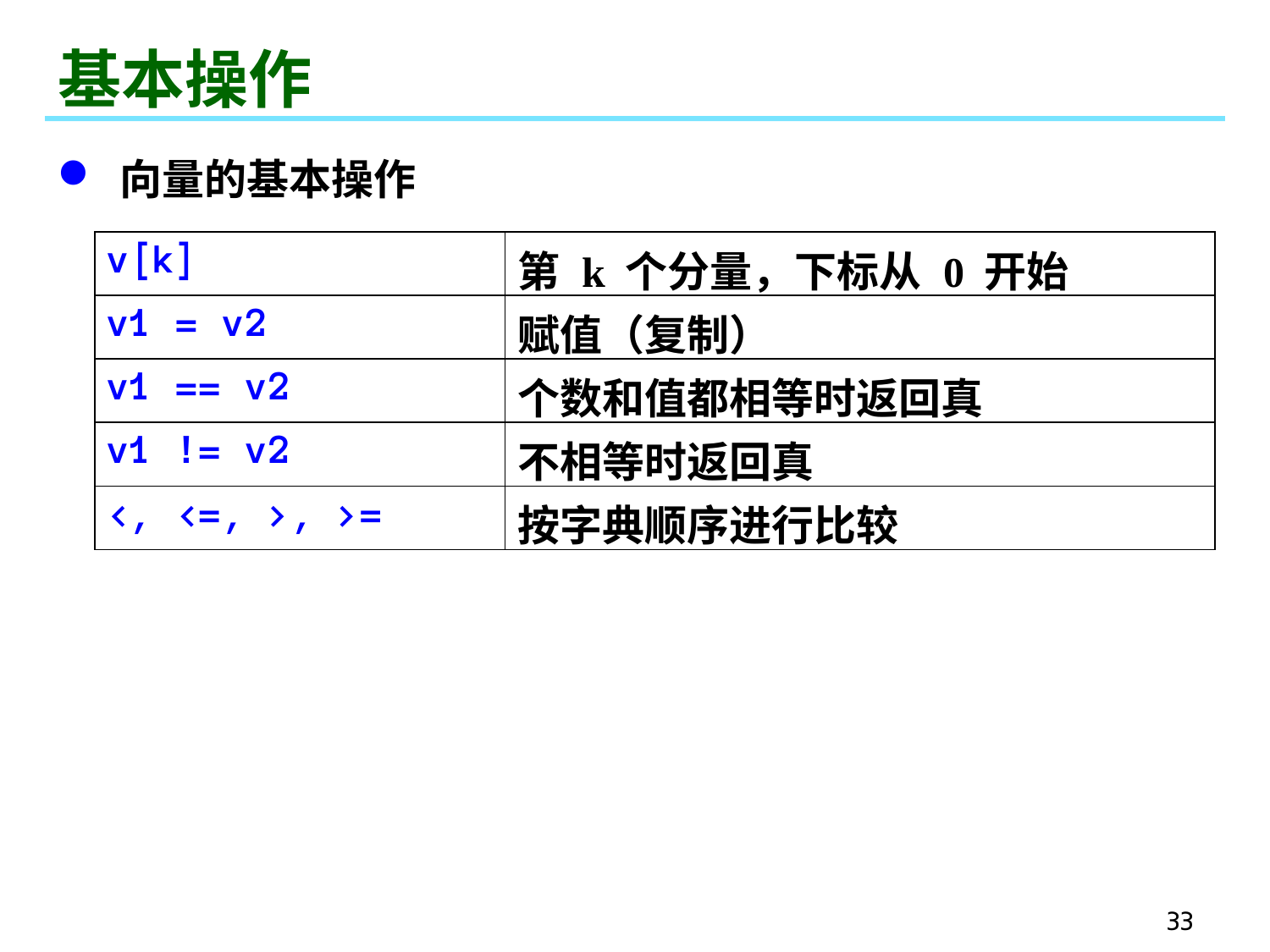

# 基本操作
 向量的基本操作
| v[k] | 第 k 个分量，下标从 0 开始 |
| --- | --- |
| v1 = v2 | 赋值（复制） |
| v1 == v2 | 个数和值都相等时返回真 |
| v1 != v2 | 不相等时返回真 |
| <, <=, >, >= | 按字典顺序进行比较 |
33